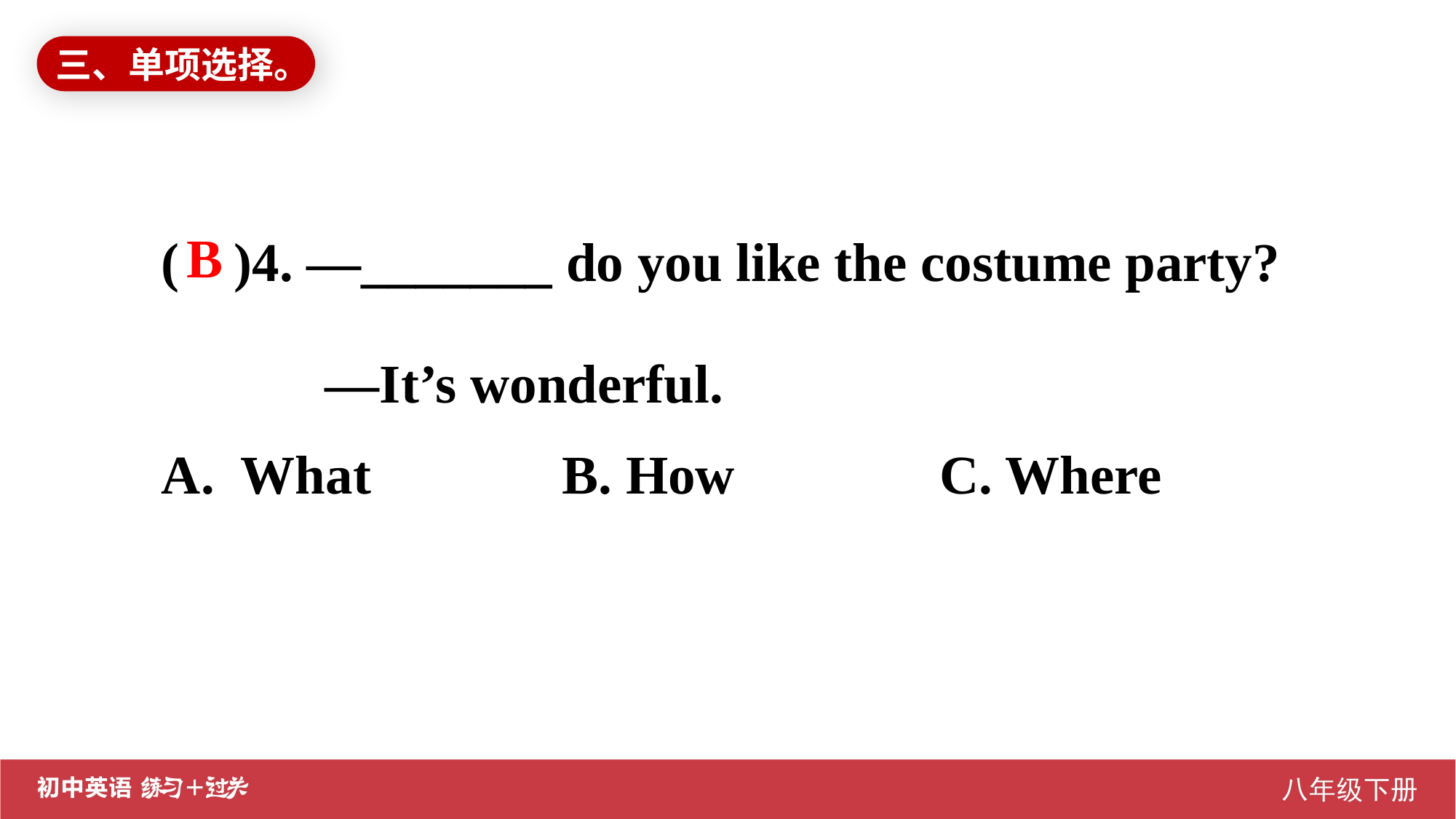

三、单项选择。
(    )4. —_______ do you like the costume party?
            —It’s wonderful.
A.  What              B. How               C. Where
B